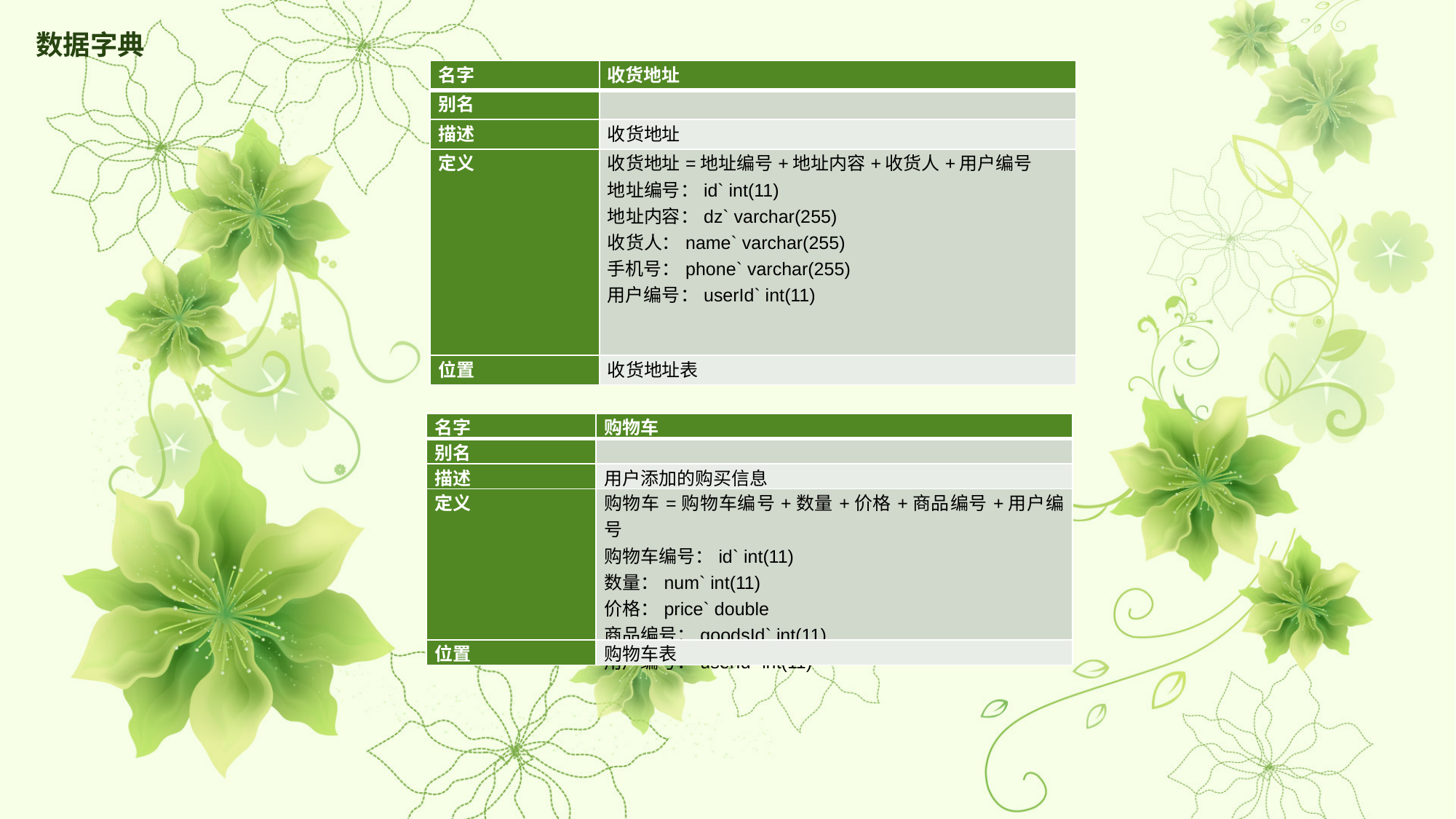

数据字典
| 名字 | 收货地址 |
| --- | --- |
| 别名 |  |
| 描述 | 收货地址 |
| 定义 | 收货地址=地址编号+地址内容+收货人+用户编号 地址编号：id` int(11) 地址内容：dz` varchar(255) 收货人：name` varchar(255) 手机号：phone` varchar(255) 用户编号：userId` int(11) |
| 位置 | 收货地址表 |
| 名字 | 购物车 |
| --- | --- |
| 别名 |  |
| 描述 | 用户添加的购买信息 |
| 定义 | 购物车=购物车编号+数量+价格+商品编号+用户编号 购物车编号：id` int(11) 数量：num` int(11) 价格：price` double 商品编号：goodsId` int(11) 用户编号：userId` int(11) |
| 位置 | 购物车表 |